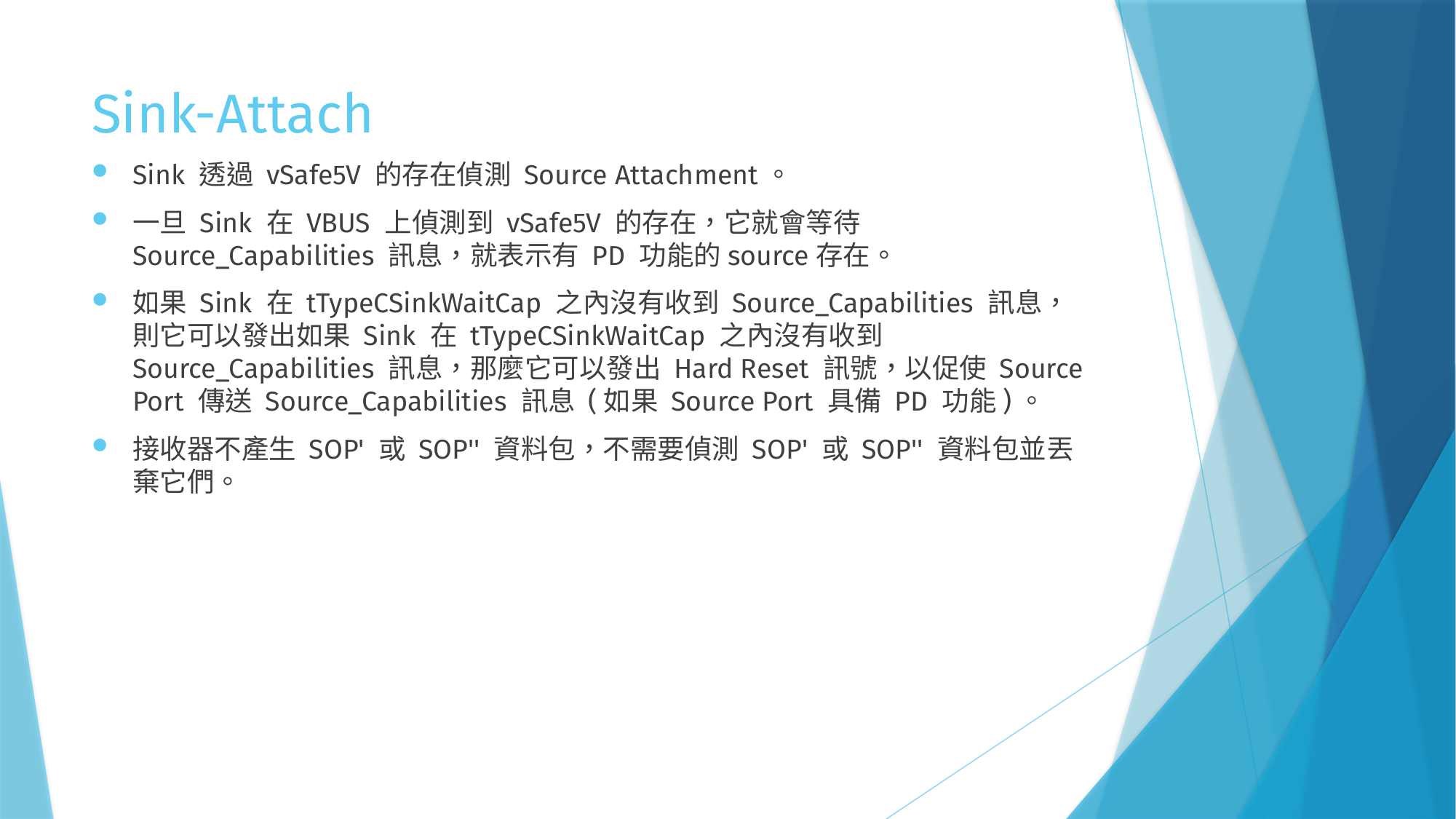

# Sink-Attach
Sink 透過 vSafe5V 的存在偵測 Source Attachment。
一旦 Sink 在 VBUS 上偵測到 vSafe5V 的存在，它就會等待 Source_Capabilities 訊息，就表示有 PD 功能的source存在。
如果 Sink 在 tTypeCSinkWaitCap 之內沒有收到 Source_Capabilities 訊息，則它可以發出如果 Sink 在 tTypeCSinkWaitCap 之內沒有收到 Source_Capabilities 訊息，那麼它可以發出 Hard Reset 訊號，以促使 Source Port 傳送 Source_Capabilities 訊息 (如果 Source Port 具備 PD 功能)。
接收器不產生 SOP' 或 SOP'' 資料包，不需要偵測 SOP' 或 SOP'' 資料包並丟棄它們。